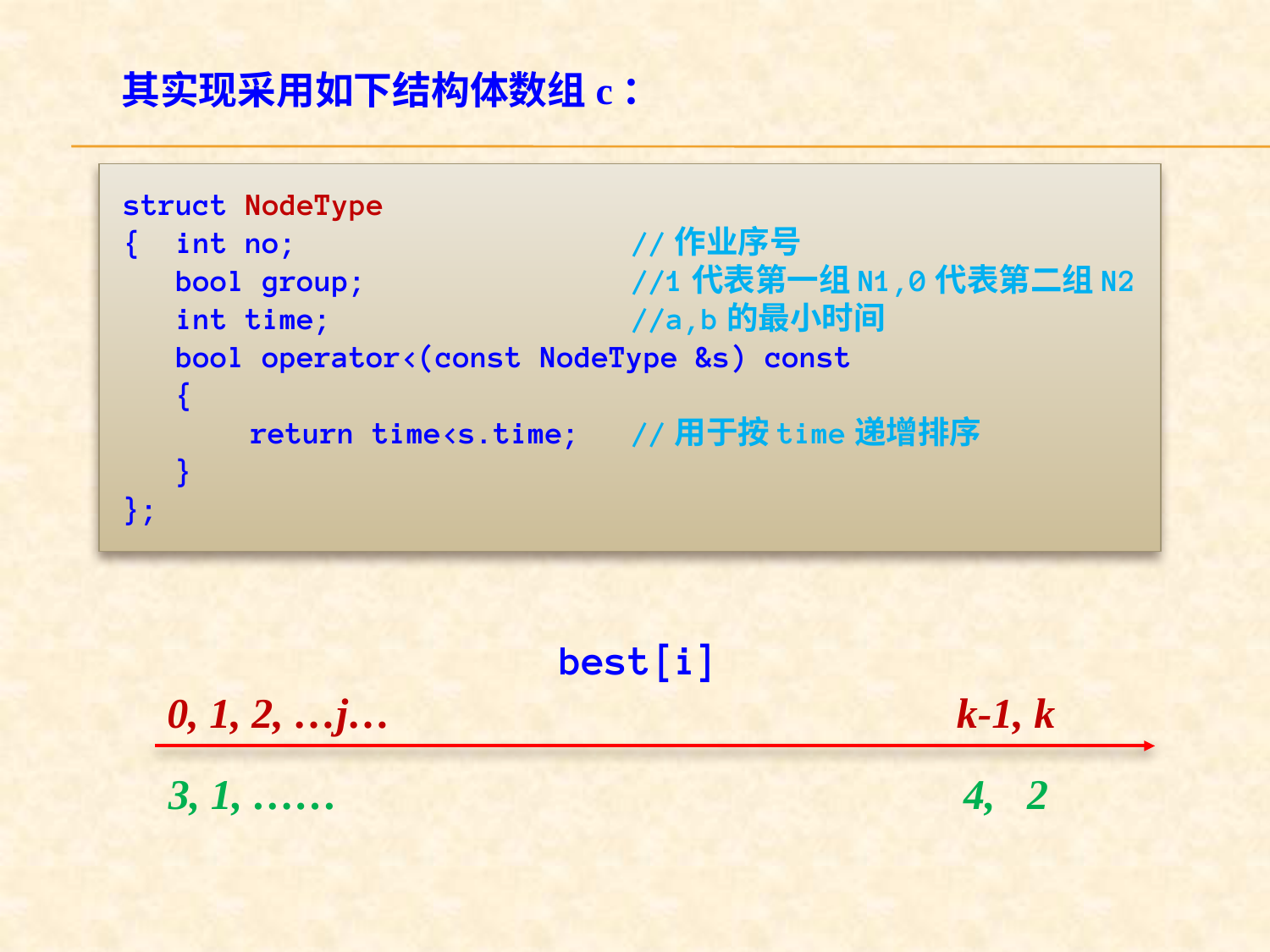

其实现采用如下结构体数组c：
struct NodeType
{  int no;			//作业序号
   bool group;			//1代表第一组N1,0代表第二组N2
   int time;			//a,b的最小时间
   bool operator<(const NodeType &s) const
   {
	return time<s.time;	//用于按time递增排序
   }
};
best[i]
k-1, k
0, 1, 2, …j…
4,   2
3, 1, ……